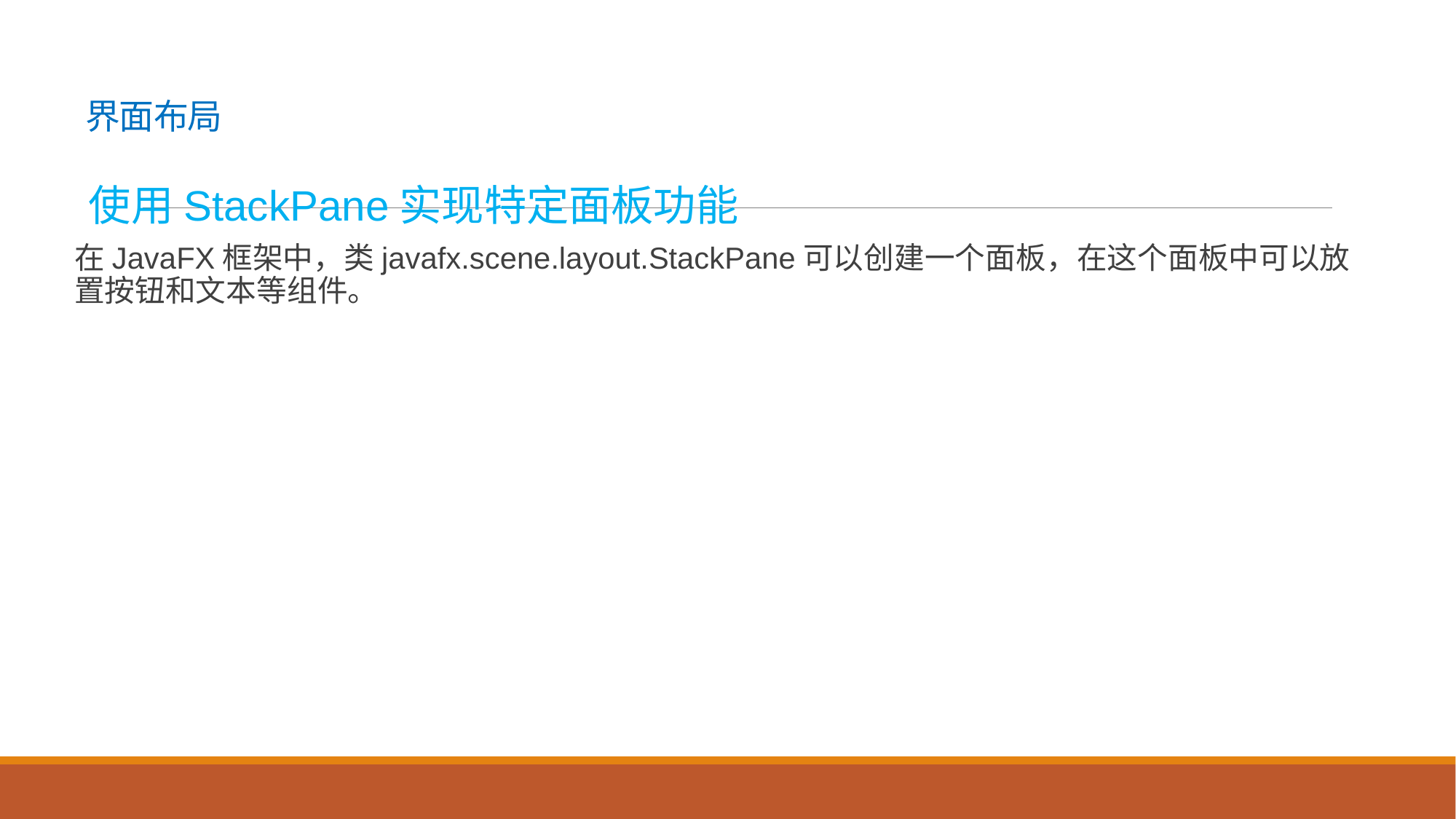

# 界面布局
使用StackPane实现特定面板功能
在JavaFX框架中，类javafx.scene.layout.StackPane可以创建一个面板，在这个面板中可以放置按钮和文本等组件。